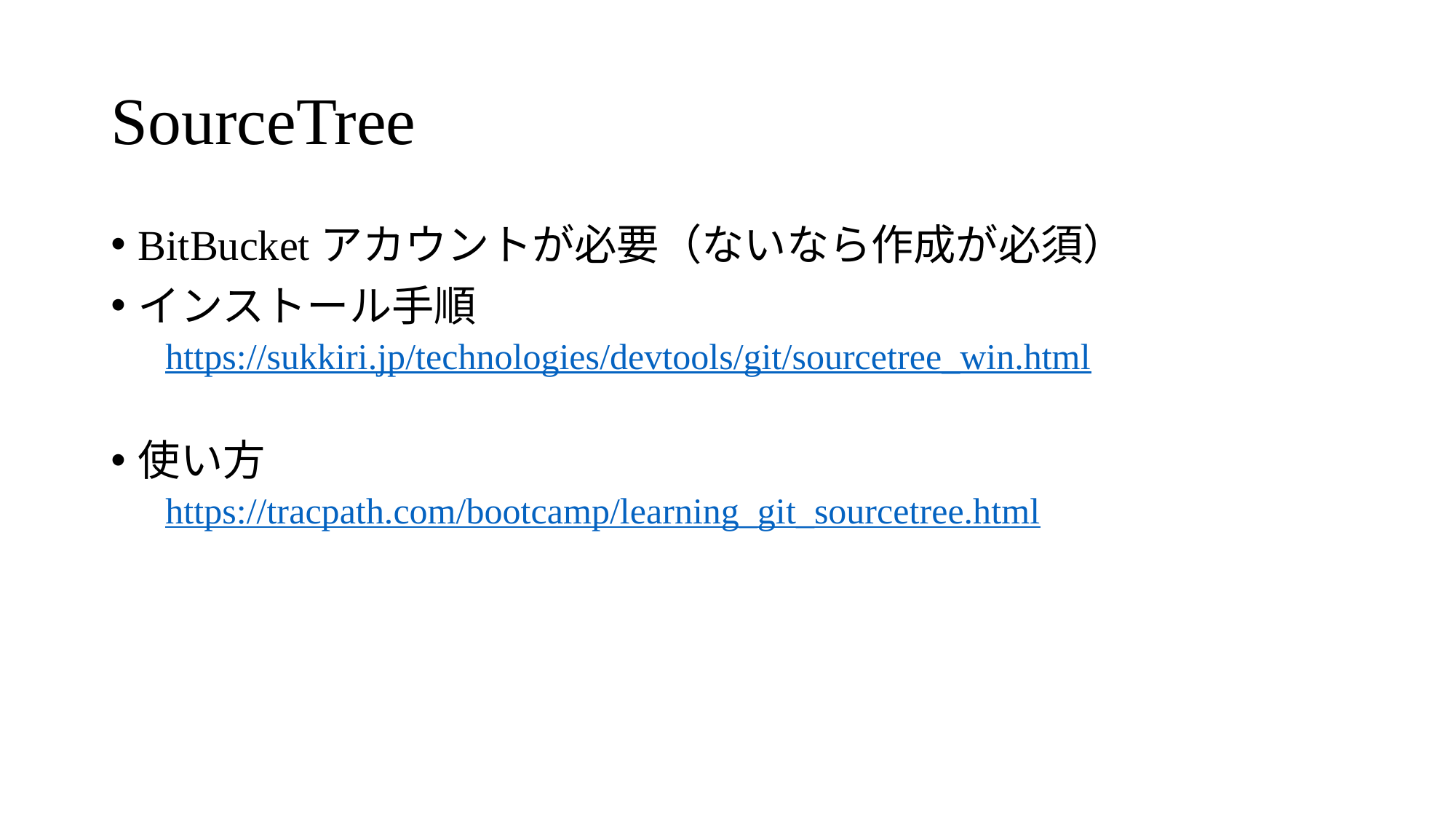

# SourceTree
BitBucketアカウントが必要（ないなら作成が必須）
インストール手順
https://sukkiri.jp/technologies/devtools/git/sourcetree_win.html

使い方
https://tracpath.com/bootcamp/learning_git_sourcetree.html